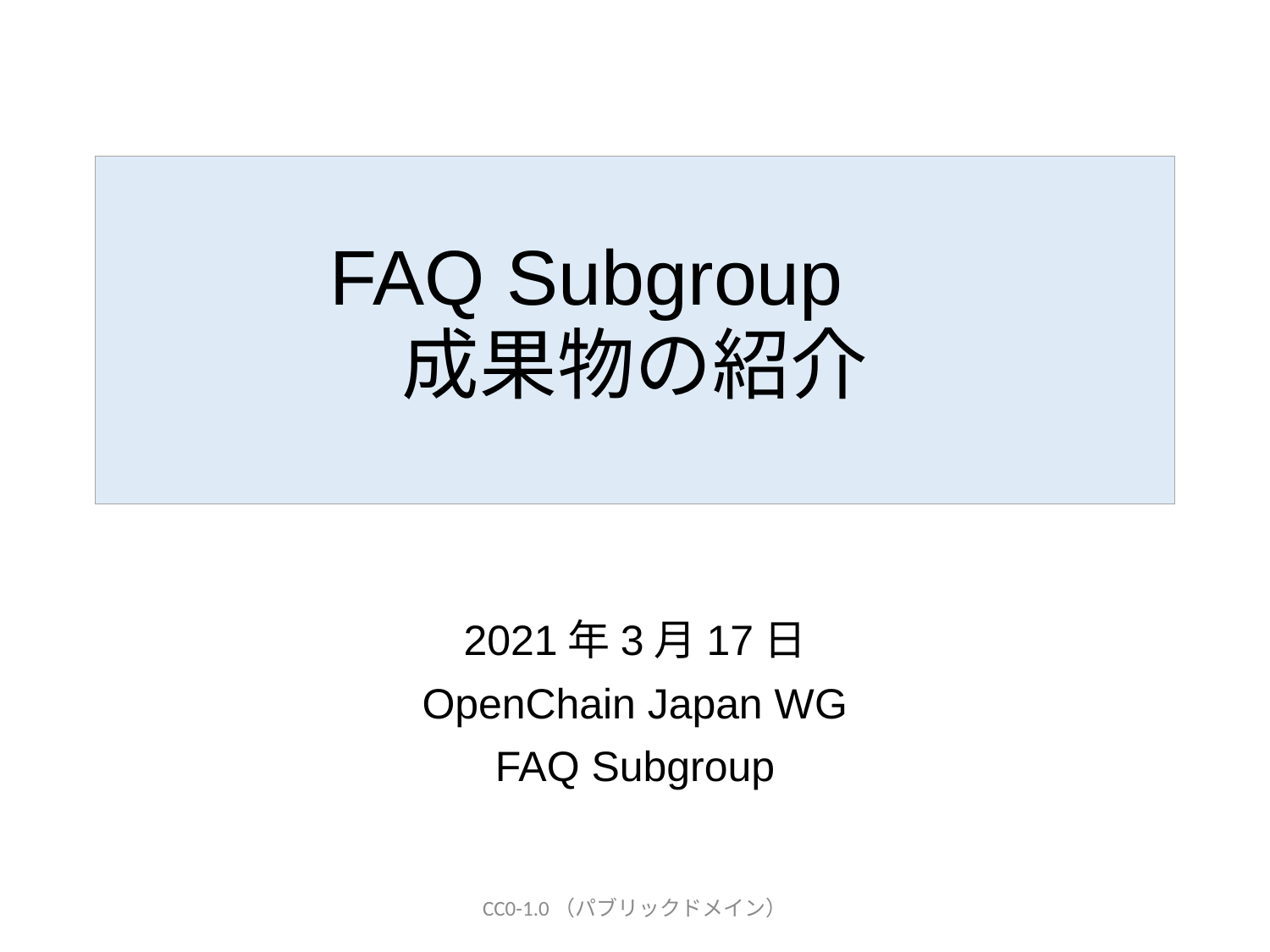

# FAQ Subgroup　 成果物の紹介
2021年3月17日
OpenChain Japan WG
FAQ Subgroup
CC0-1.0（パブリックドメイン）